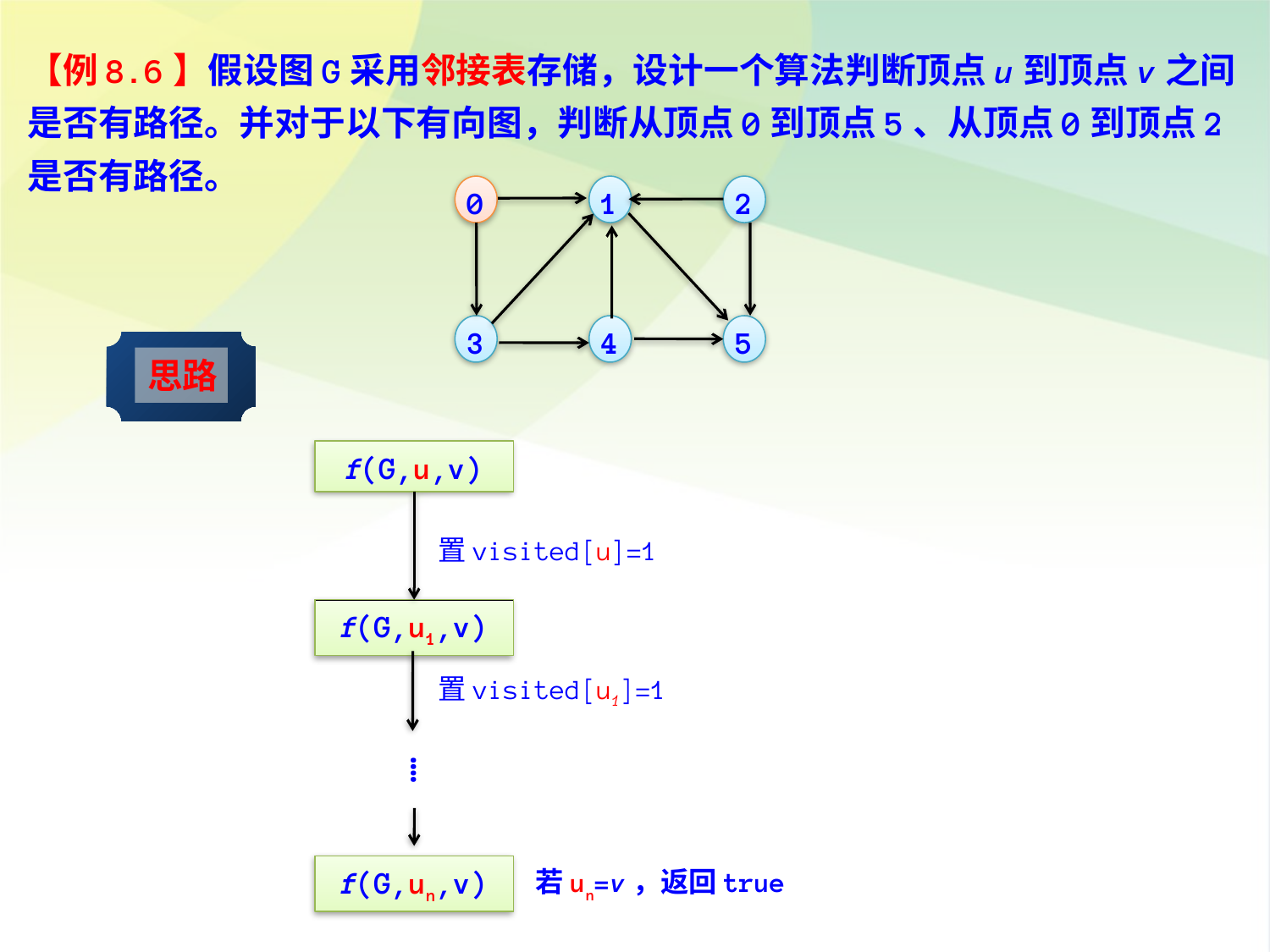

【例8.6】假设图G采用邻接表存储，设计一个算法判断顶点u到顶点v之间是否有路径。并对于以下有向图，判断从顶点0到顶点5、从顶点0到顶点2是否有路径。
0
1
2

3
4
5

思路
f(G,u,v)
置visited[u]=1
f(G,u1,v)
置visited[u1]=1
⁞
f(G,un,v)
若un=v，返回true